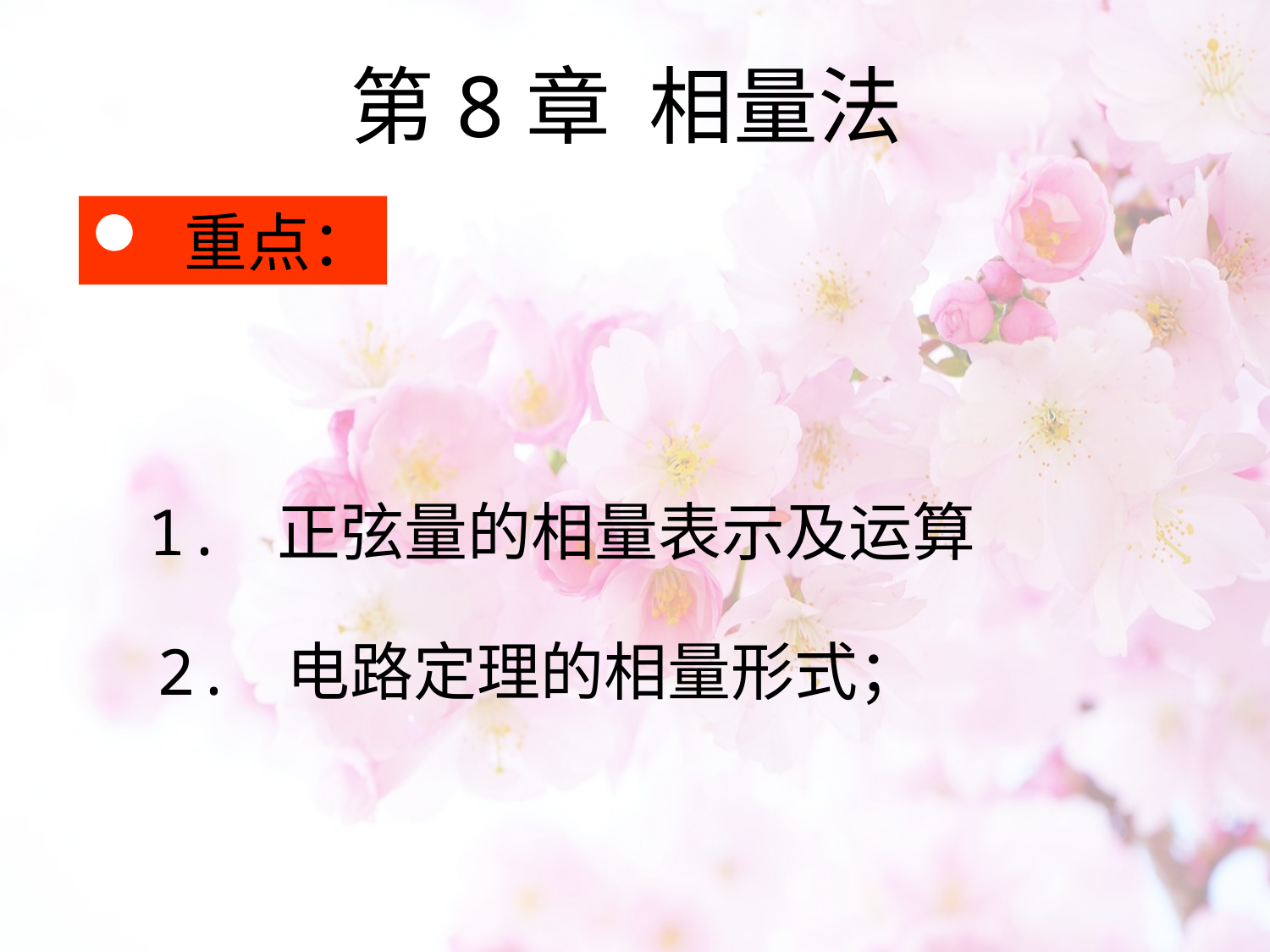

第8章  相量法
 重点：
1. 正弦量的相量表示及运算
2. 电路定理的相量形式；